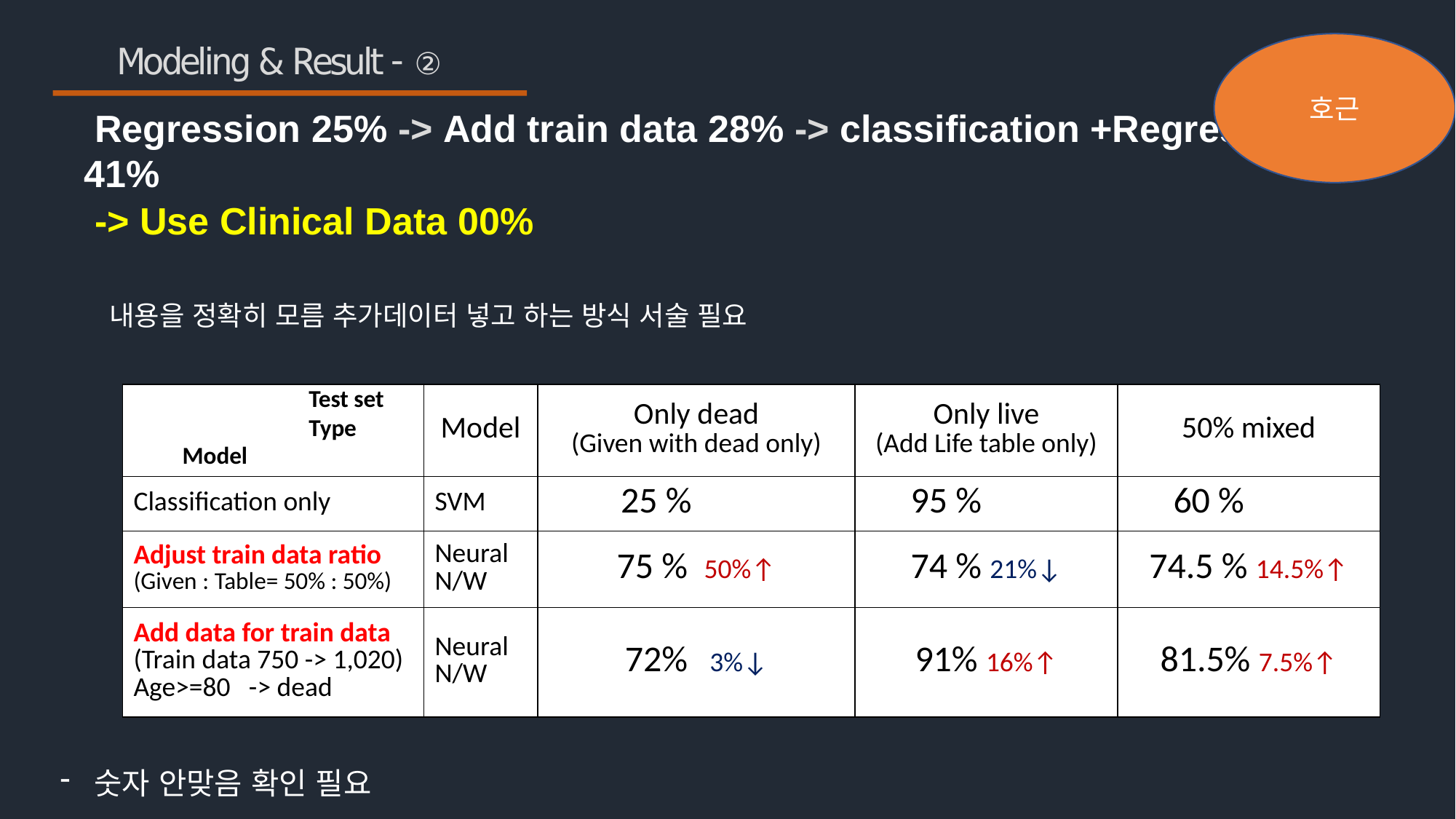

# Modeling & Result - ②
호근

 Regression 25% -> Add train data 28% -> classification +Regression 41%
 -> Use Clinical Data 00%
내용을 정확히 모름 추가데이터 넣고 하는 방식 서술 필요
Test set
Type
|  | Model | Only dead (Given with dead only) | Only live (Add Life table only) | 50% mixed |
| --- | --- | --- | --- | --- |
| Classification only | SVM | 25 % 00%↑ | 95 % 00%↓ | 60 % 00%↓ |
| Adjust train data ratio (Given : Table= 50% : 50%) | Neural N/W | 75 % 50%↑ | 74 % 21%↓ | 74.5 % 14.5%↑ |
| Add data for train data (Train data 750 -> 1,020) Age>=80 -> dead | Neural N/W | 72% 03%↓ | 91% 16%↑ | 81.5% 7.5%↑ |
Model
숫자 안맞음 확인 필요